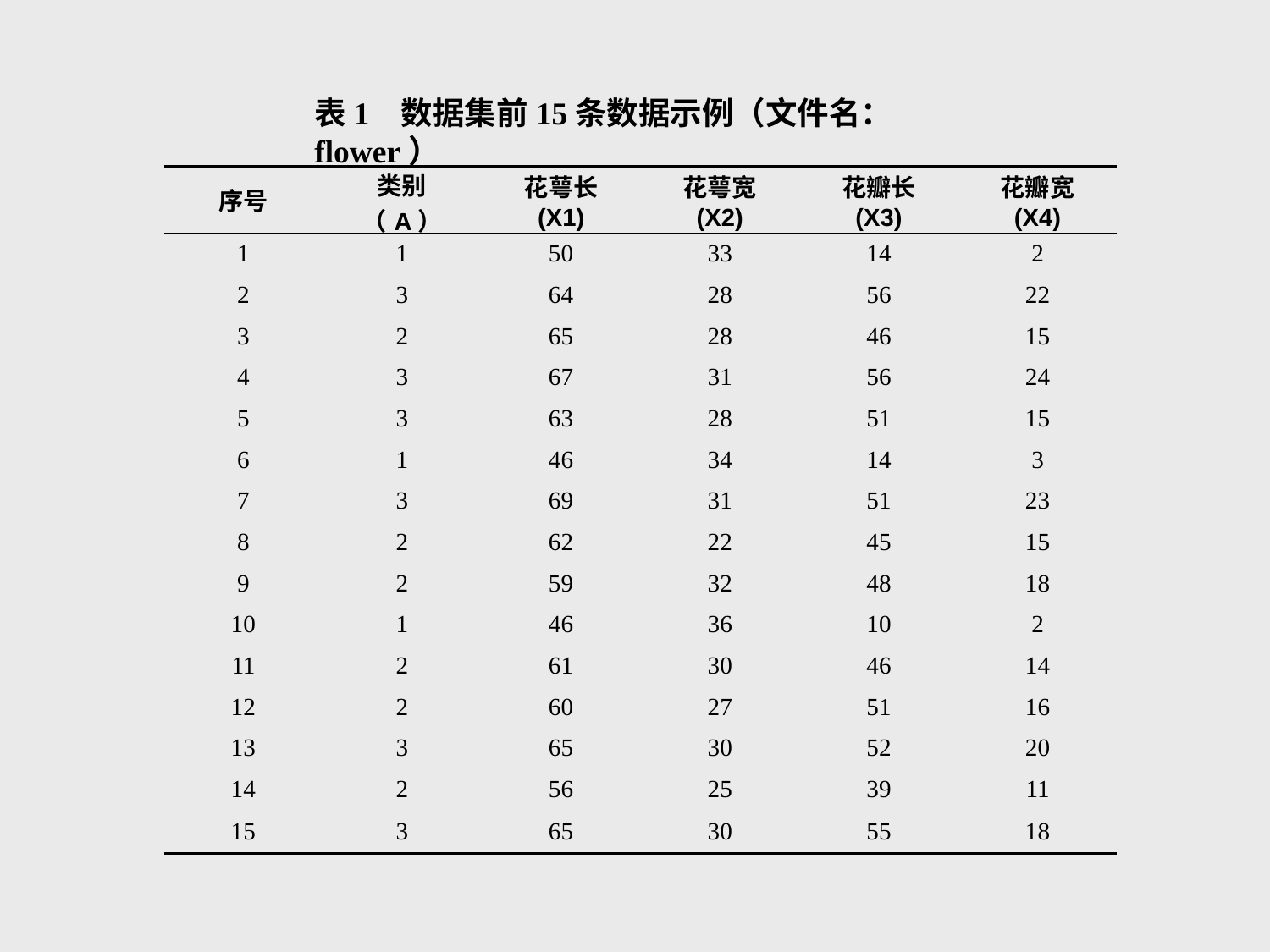

表1   数据集前15条数据示例（文件名：flower）
| 序号 | 类别 （A） | 花萼长 (X1) | 花萼宽 (X2) | 花瓣长 (X3) | 花瓣宽 (X4) |
| --- | --- | --- | --- | --- | --- |
| 1 | 1 | 50 | 33 | 14 | 2 |
| 2 | 3 | 64 | 28 | 56 | 22 |
| 3 | 2 | 65 | 28 | 46 | 15 |
| 4 | 3 | 67 | 31 | 56 | 24 |
| 5 | 3 | 63 | 28 | 51 | 15 |
| 6 | 1 | 46 | 34 | 14 | 3 |
| 7 | 3 | 69 | 31 | 51 | 23 |
| 8 | 2 | 62 | 22 | 45 | 15 |
| 9 | 2 | 59 | 32 | 48 | 18 |
| 10 | 1 | 46 | 36 | 10 | 2 |
| 11 | 2 | 61 | 30 | 46 | 14 |
| 12 | 2 | 60 | 27 | 51 | 16 |
| 13 | 3 | 65 | 30 | 52 | 20 |
| 14 | 2 | 56 | 25 | 39 | 11 |
| 15 | 3 | 65 | 30 | 55 | 18 |